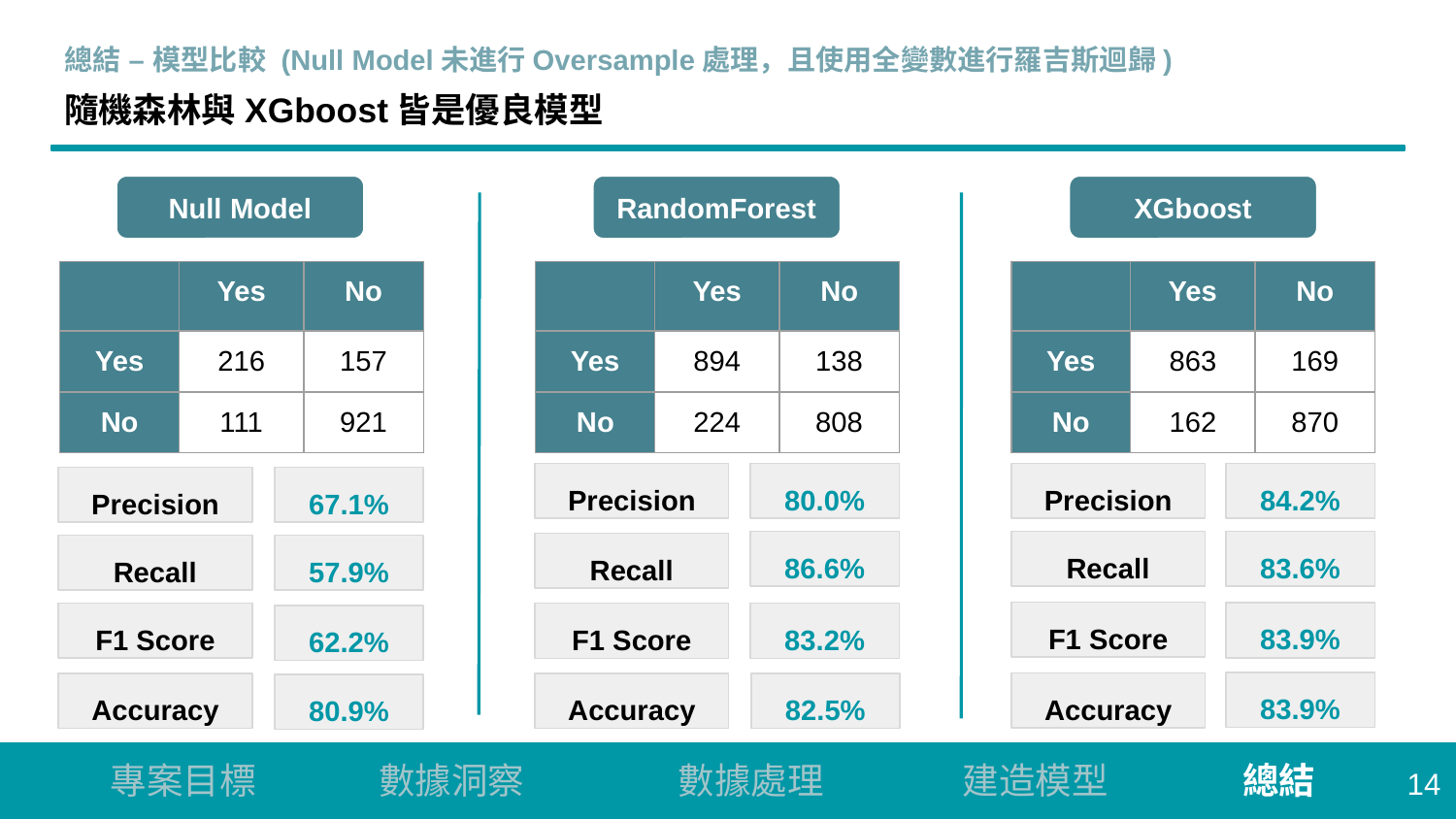

總結 – 模型比較 (Null Model未進行Oversample處理，且使用全變數進行羅吉斯迴歸)

# 隨機森林與XGboost皆是優良模型

Null Model
RandomForest
XGboost
|  | Yes | No |
| --- | --- | --- |
| Yes | 216 | 157 |
| No | 111 | 921 |
|  | Yes | No |
| --- | --- | --- |
| Yes | 894 | 138 |
| No | 224 | 808 |
|  | Yes | No |
| --- | --- | --- |
| Yes | 863 | 169 |
| No | 162 | 870 |
Precision
80.0%
Precision
84.2%
Precision
67.1%
86.6%
Recall
83.6%
Recall
Recall
57.9%
F1 Score
83.9%
F1 Score
F1 Score
83.2%
62.2%
83.9%
Accuracy
Accuracy
82.5%
Accuracy
80.9%
22
專案目標

解決方案
結論
15
專案目標
總結

數據洞察
數據處理
建造模型
14
數據洞察
成效分析